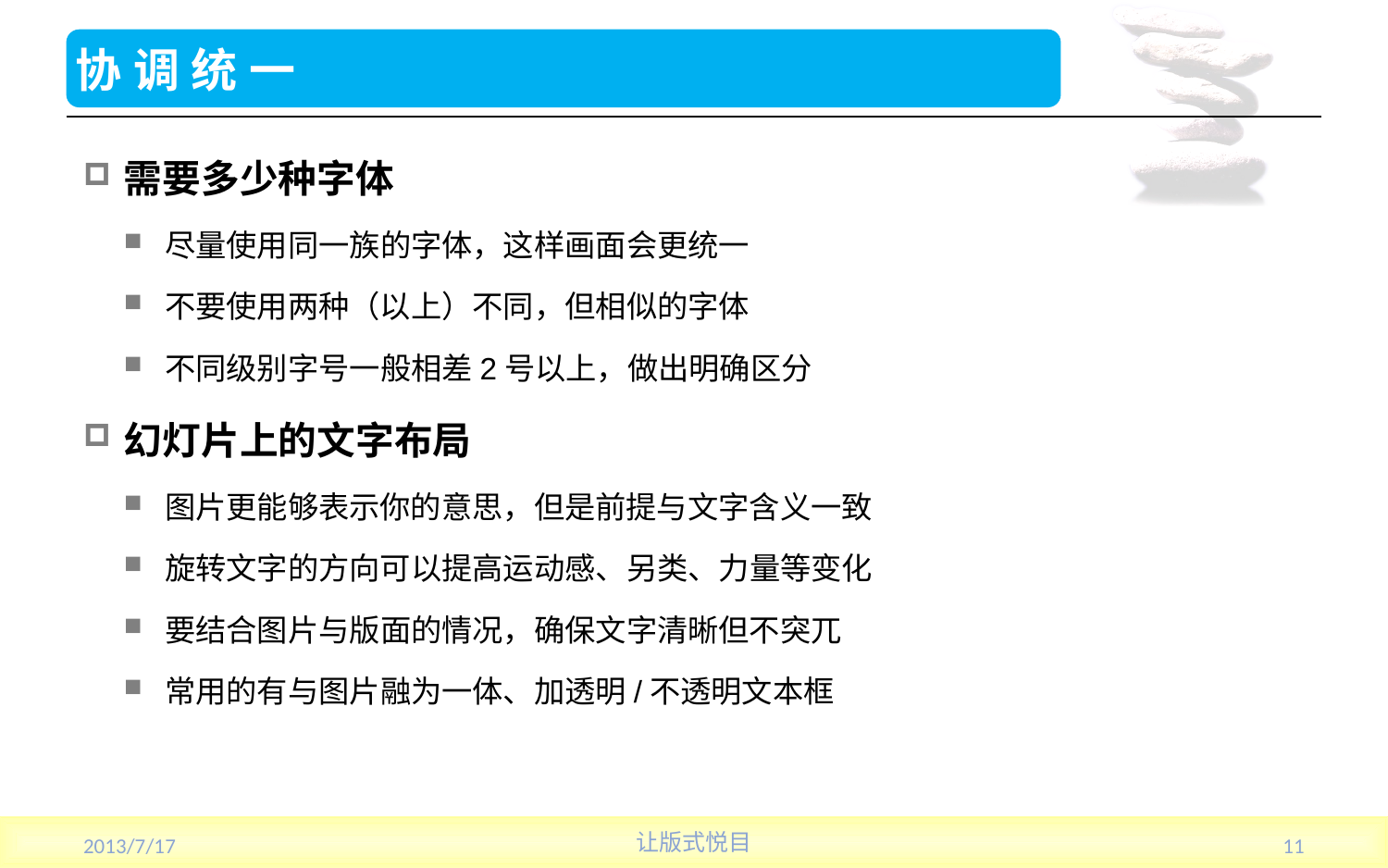

# 协调统一
需要多少种字体
尽量使用同一族的字体，这样画面会更统一
不要使用两种（以上）不同，但相似的字体
不同级别字号一般相差2号以上，做出明确区分
幻灯片上的文字布局
图片更能够表示你的意思，但是前提与文字含义一致
旋转文字的方向可以提高运动感、另类、力量等变化
要结合图片与版面的情况，确保文字清晰但不突兀
常用的有与图片融为一体、加透明/不透明文本框
2013/7/17
让版式悦目
11